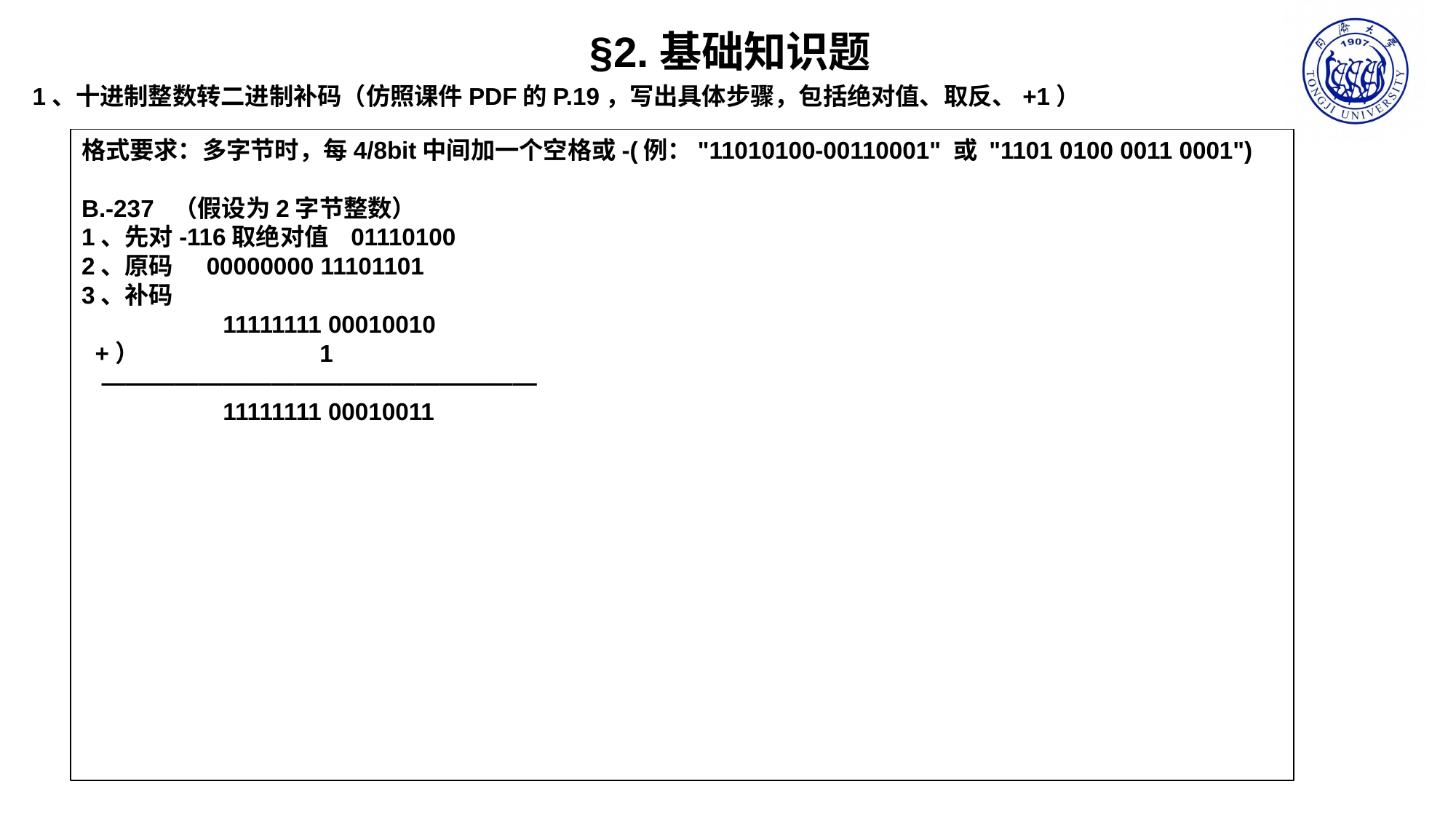

§2.基础知识题
1、十进制整数转二进制补码（仿照课件PDF的P.19，写出具体步骤，包括绝对值、取反、+1）
格式要求：多字节时，每4/8bit中间加一个空格或-(例："11010100-00110001" 或 "1101 0100 0011 0001")

B.-237  （假设为2字节整数）
1、先对-116取绝对值   01110100
2、原码     00000000 11101101
3、补码
                     11111111 00010010
  +）                                1
   ——————————————————
                     11111111 00010011